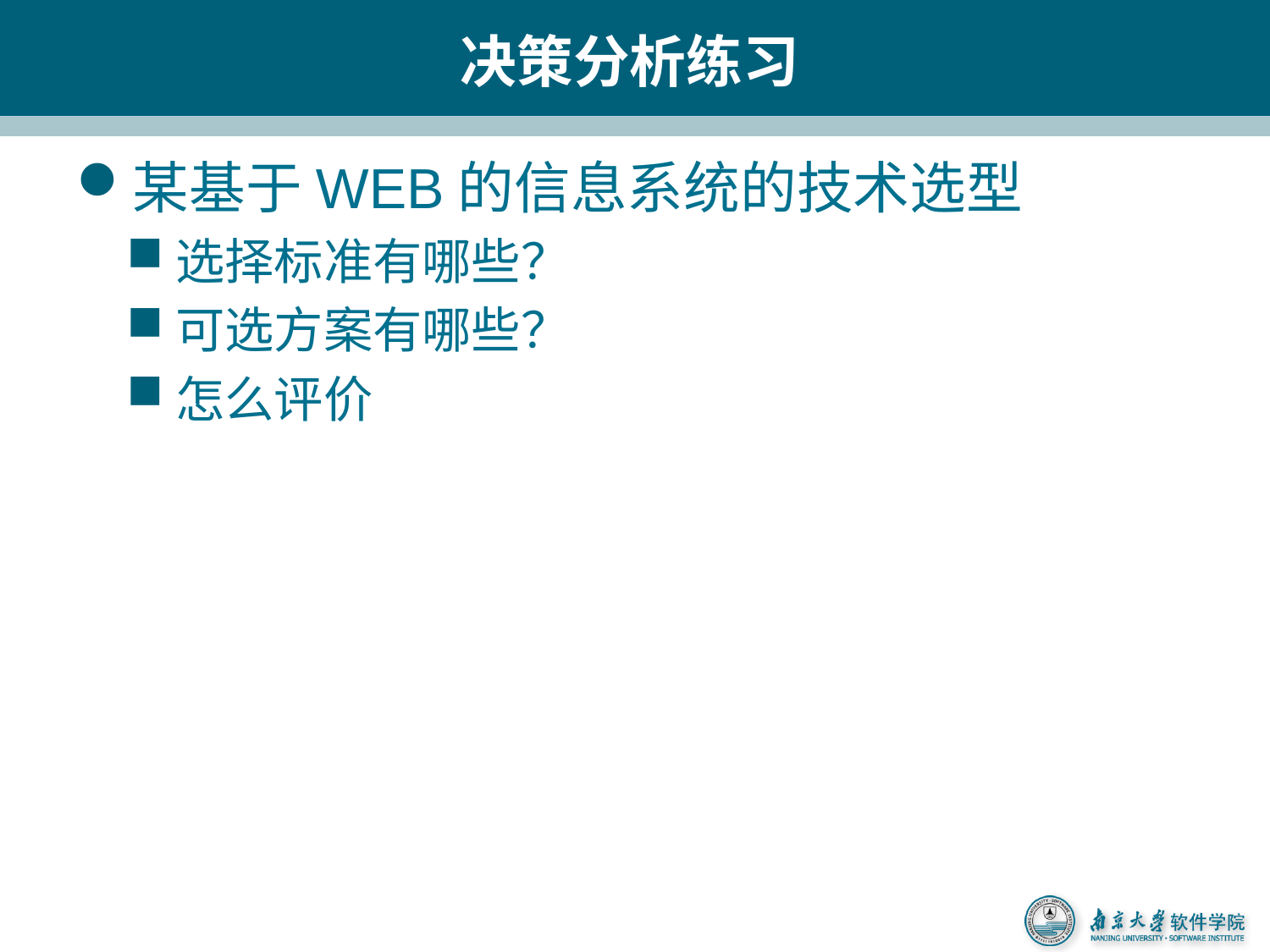

# 决策分析练习
某基于WEB的信息系统的技术选型
选择标准有哪些？
可选方案有哪些？
怎么评价